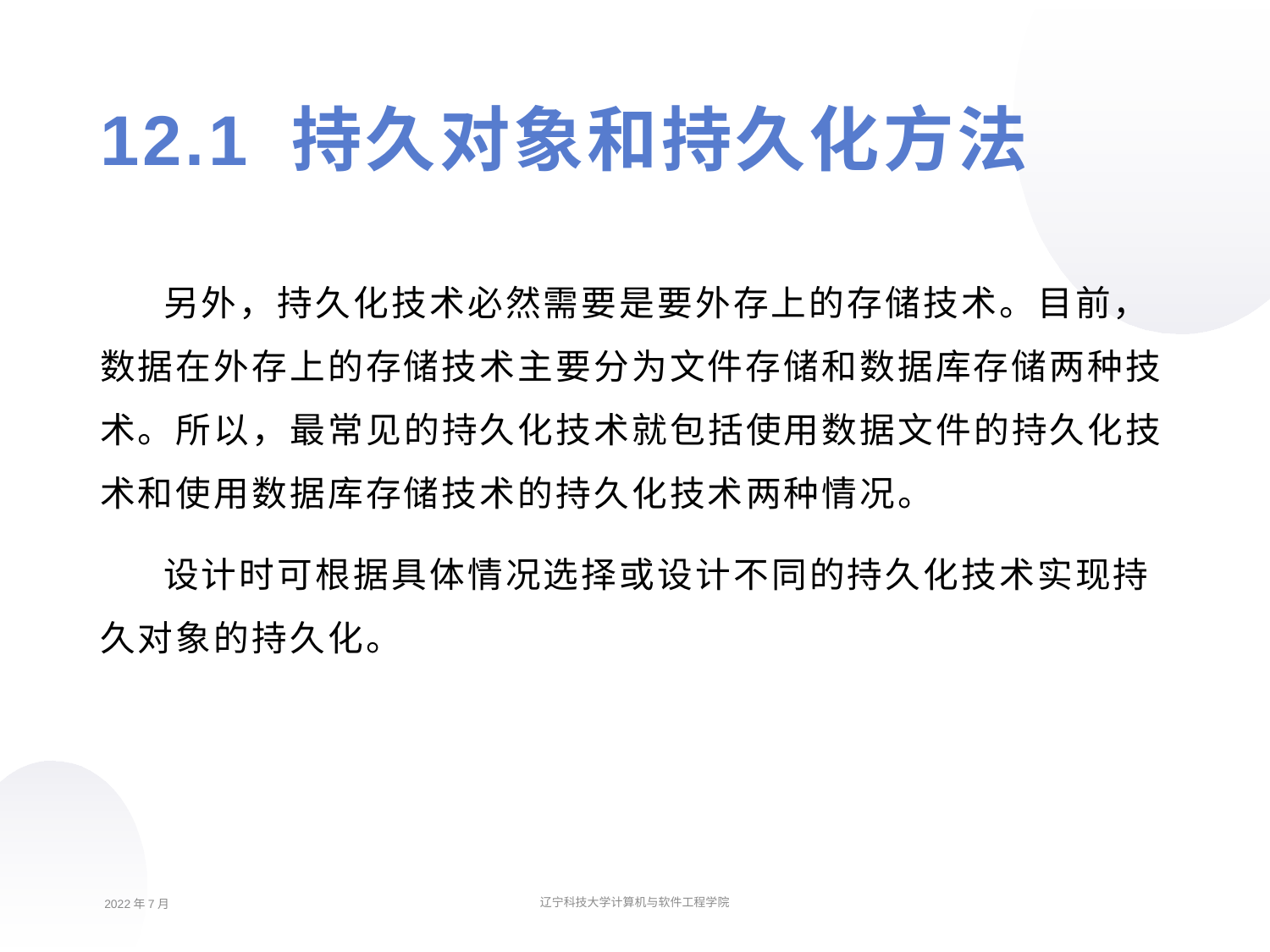

12.1 持久对象和持久化方法
另外，持久化技术必然需要是要外存上的存储技术。目前，数据在外存上的存储技术主要分为文件存储和数据库存储两种技术。所以，最常见的持久化技术就包括使用数据文件的持久化技术和使用数据库存储技术的持久化技术两种情况。
设计时可根据具体情况选择或设计不同的持久化技术实现持久对象的持久化。

2022年7月
辽宁科技大学计算机与软件工程学院
9